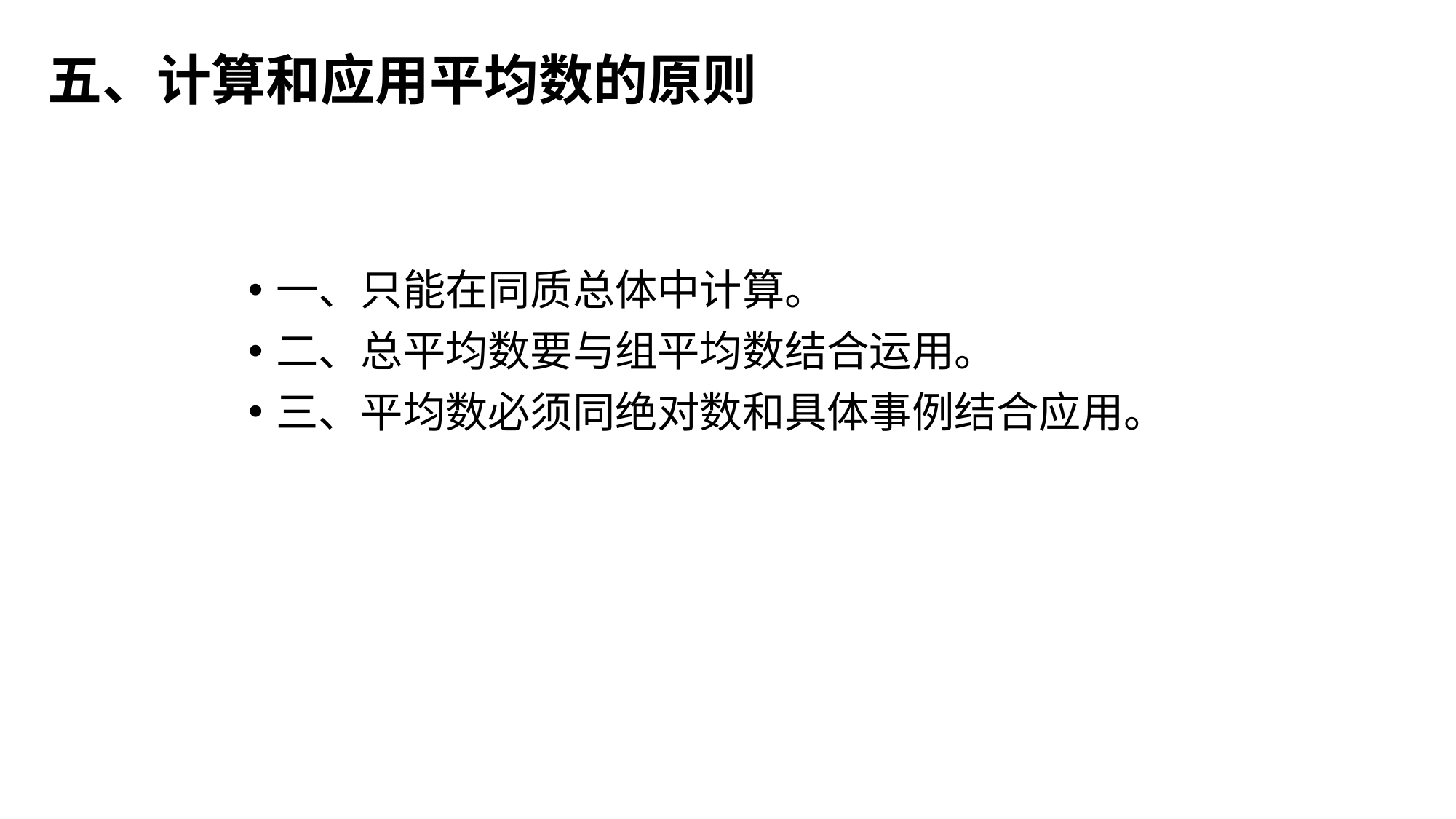

# 五、计算和应用平均数的原则
一、只能在同质总体中计算。
二、总平均数要与组平均数结合运用。
三、平均数必须同绝对数和具体事例结合应用。